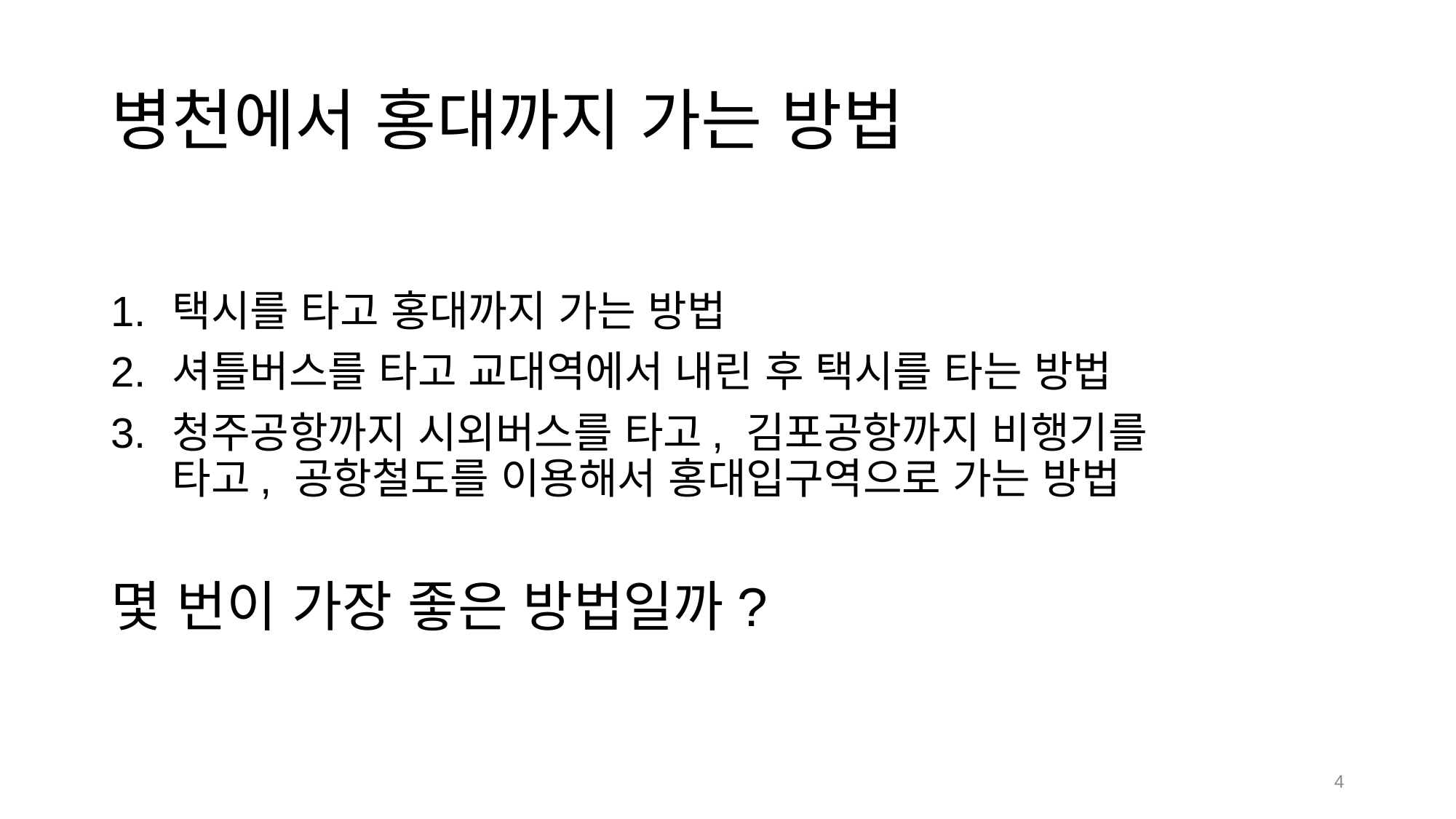

# 병천에서 홍대까지 가는 방법

택시를 타고 홍대까지 가는 방법
셔틀버스를 타고 교대역에서 내린 후 택시를 타는 방법
청주공항까지 시외버스를 타고, 김포공항까지 비행기를 타고, 공항철도를 이용해서 홍대입구역으로 가는 방법

몇 번이 가장 좋은 방법일까?

4